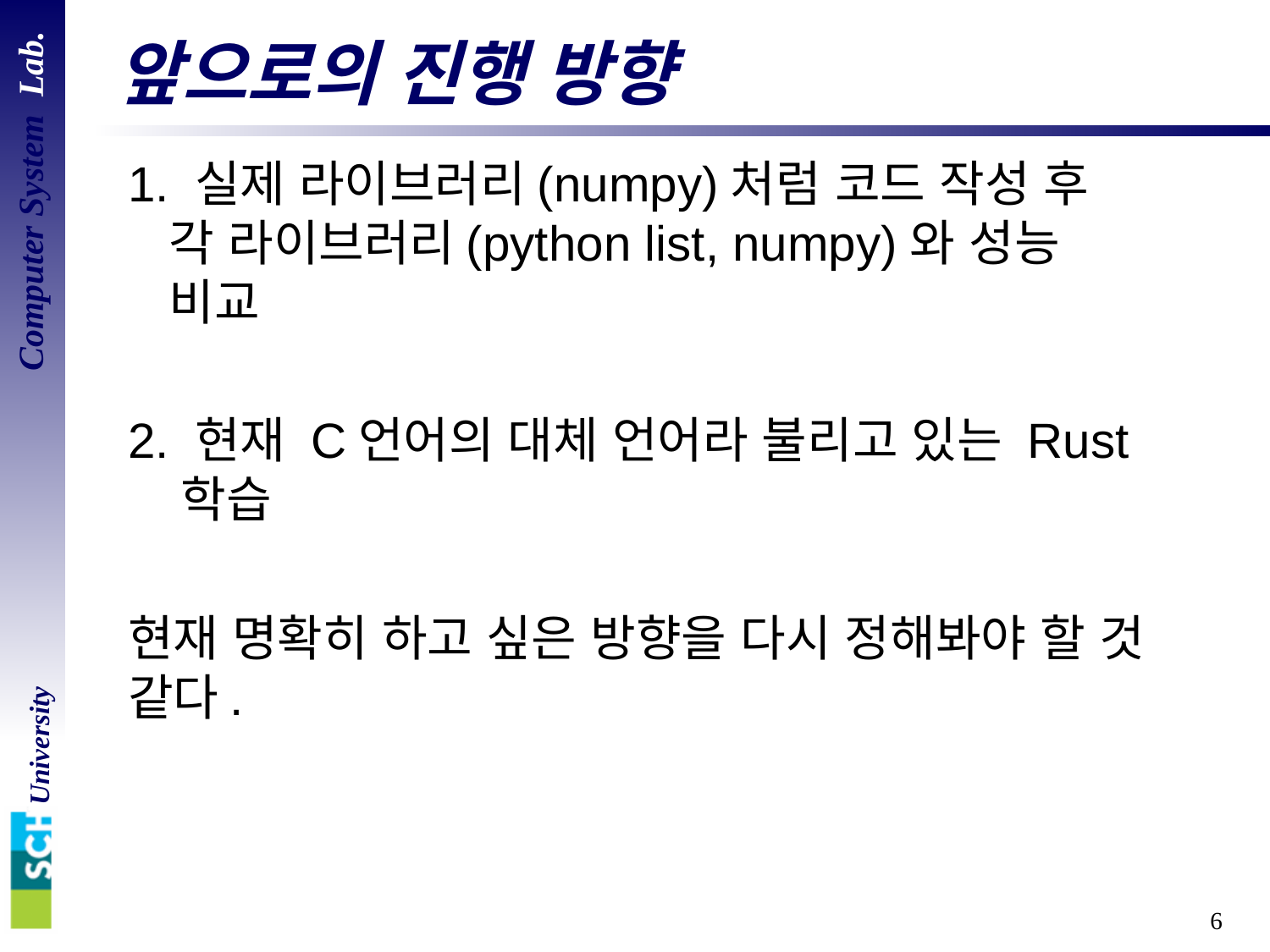

# 앞으로의 진행 방향
1. 실제 라이브러리(numpy)처럼 코드 작성 후
   각 라이브러리(python list, numpy)와 성능
   비교

2. 현재 C언어의 대체 언어라 불리고 있는 Rust
   학습

현재 명확히 하고 싶은 방향을 다시 정해봐야 할 것 같다.